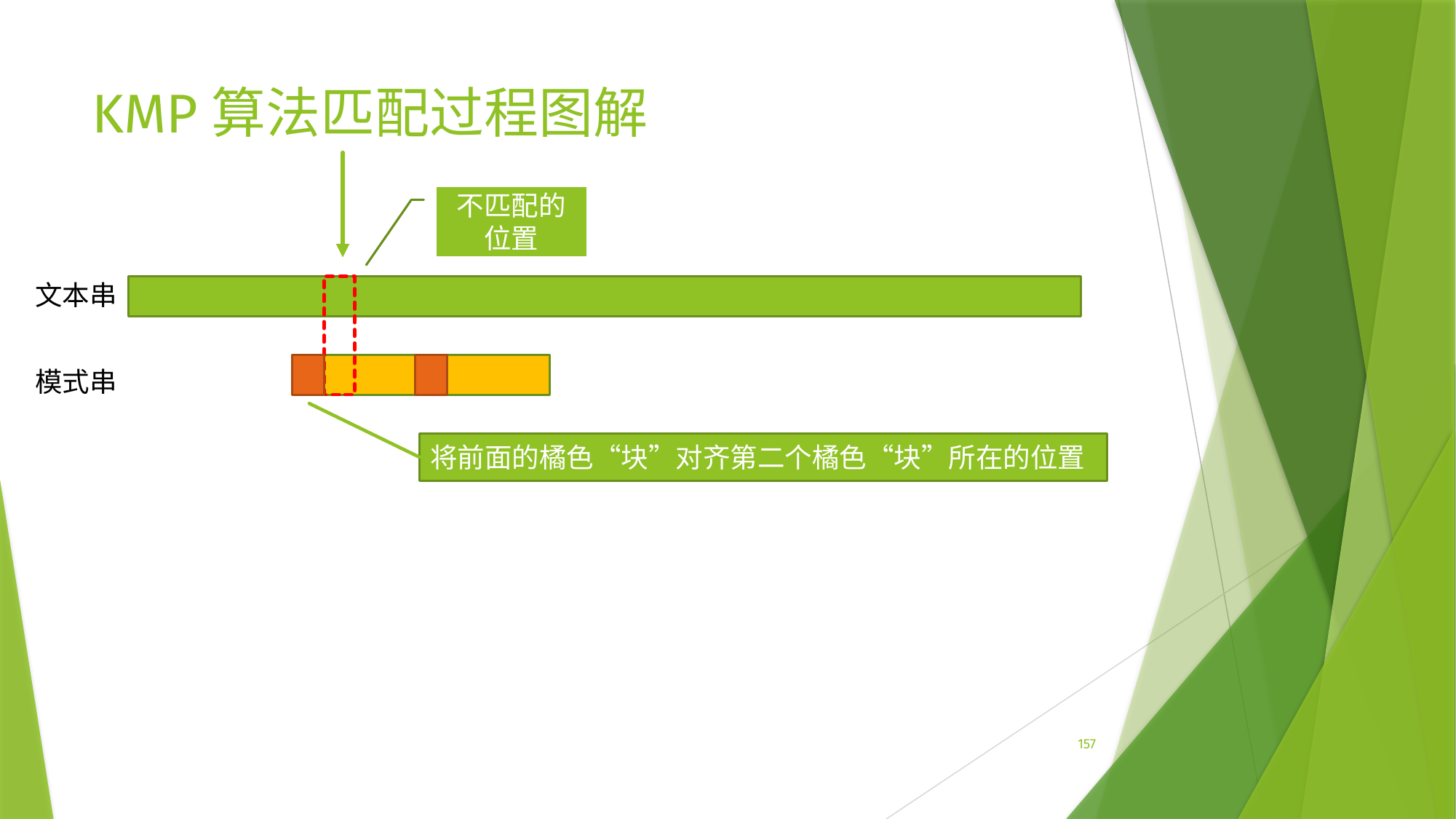

# KMP算法匹配过程图解
不匹配的位置
文本串

模式串
将前面的橘色“块”对齐第二个橘色“块”所在的位置
157